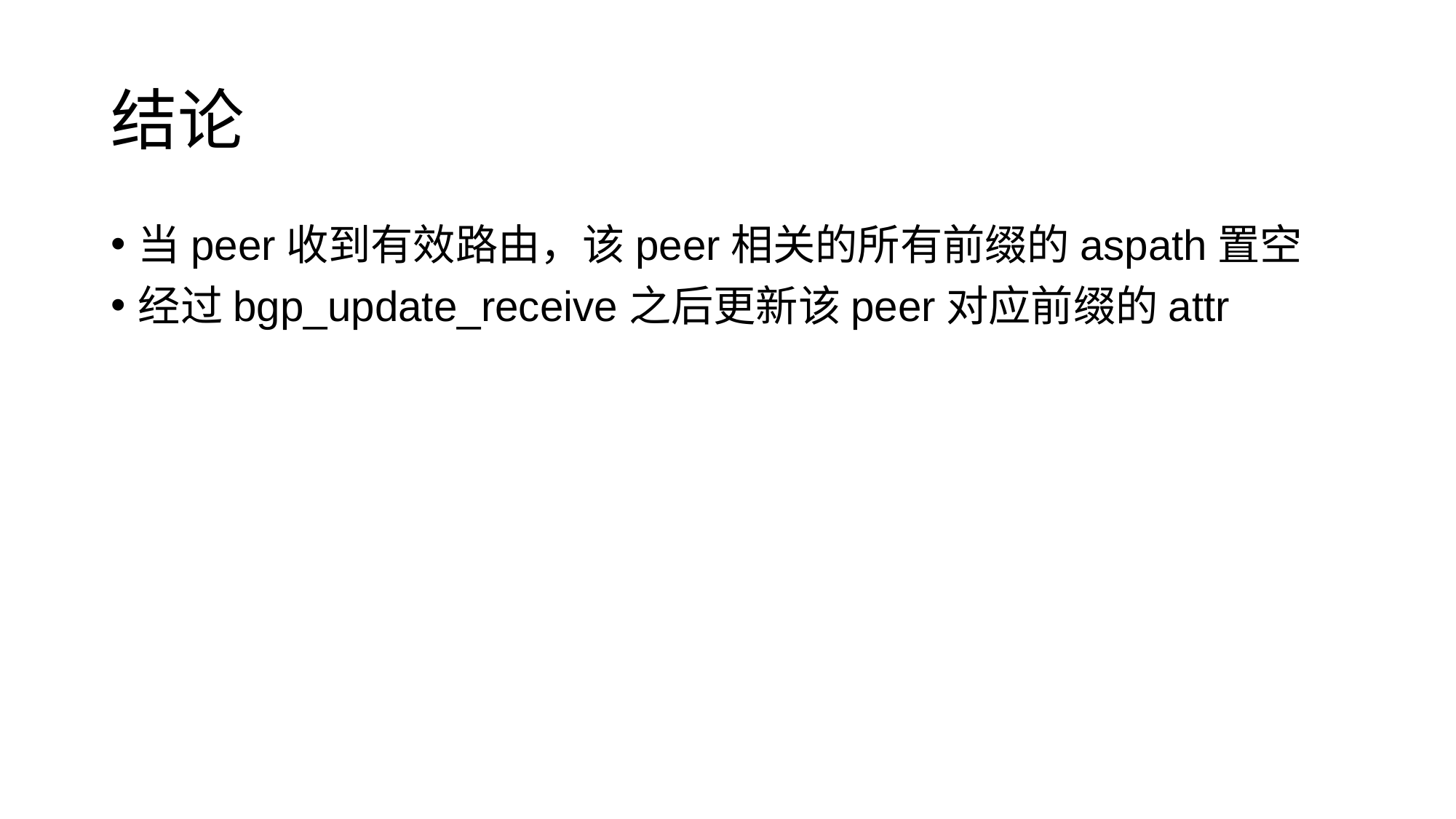

# 结论
当peer收到有效路由，该peer相关的所有前缀的aspath置空
经过bgp_update_receive之后更新该peer对应前缀的attr